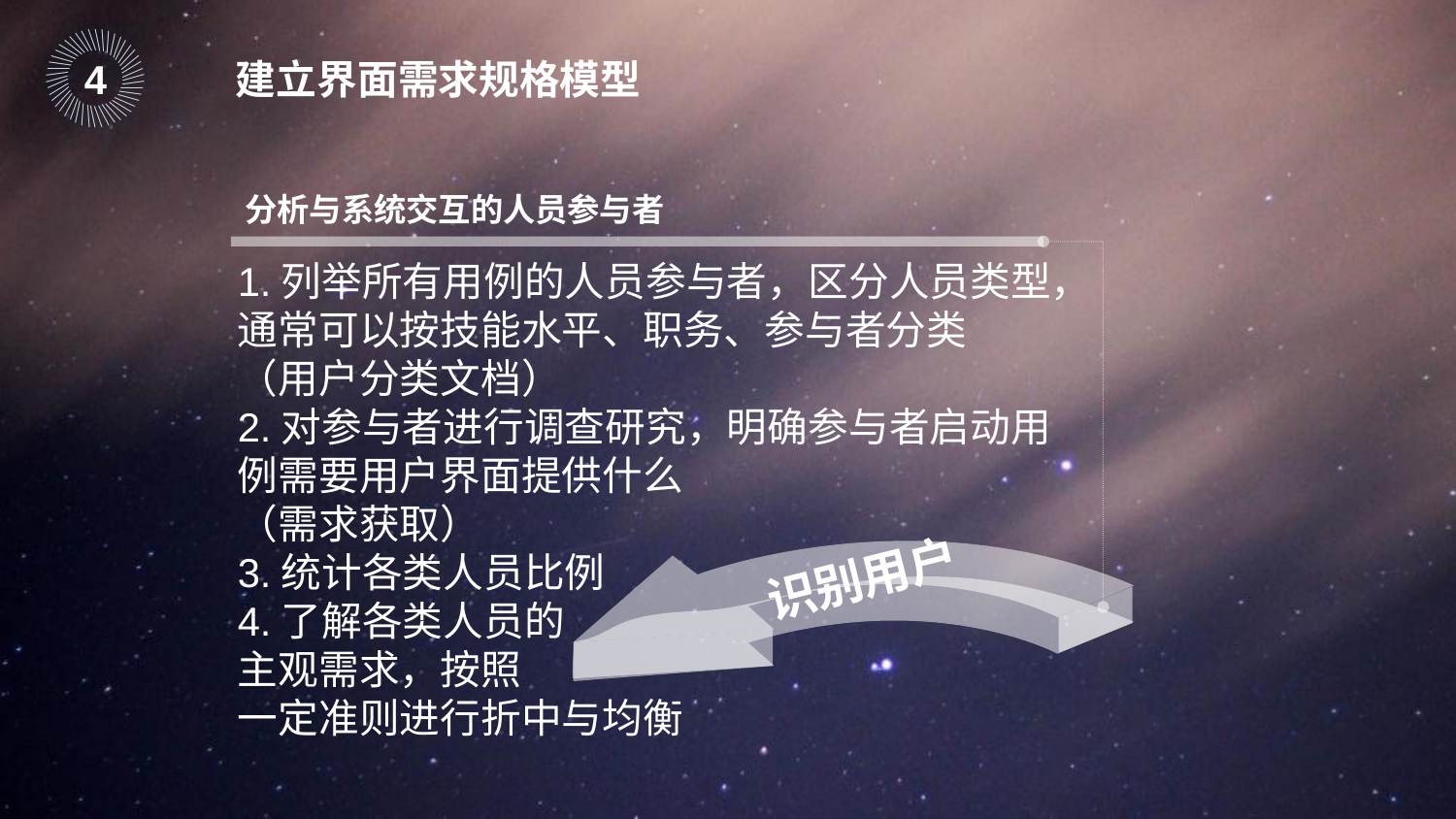

｜
｜
｜
｜
｜
｜
｜
｜
｜
｜
｜
｜
｜
｜
｜
｜
｜
｜
｜
｜
｜
｜
｜
｜
｜
｜
｜
｜
｜
｜
｜
｜
｜
｜
｜
｜
｜
｜
｜
｜
｜
｜
｜
｜
｜
｜
4
建立界面需求规格模型
分析与系统交互的人员参与者

1.列举所有用例的人员参与者，区分人员类型，通常可以按技能水平、职务、参与者分类
（用户分类文档）
2.对参与者进行调查研究，明确参与者启动用例需要用户界面提供什么
（需求获取）
3.统计各类人员比例
4.了解各类人员的
主观需求，按照
一定准则进行折中与均衡

识别用户